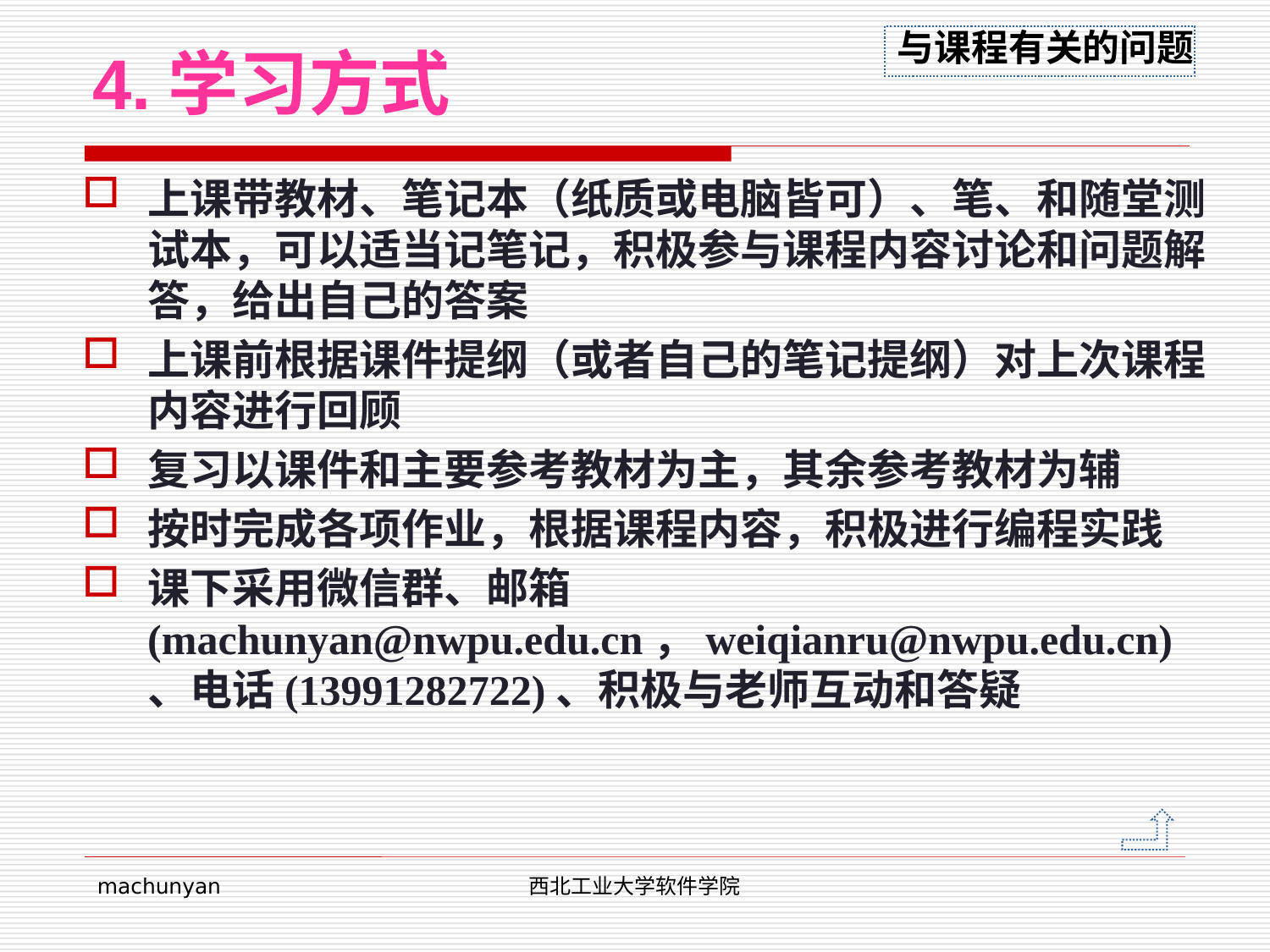

# 4.学习方式
上课带教材、笔记本（纸质或电脑皆可）、笔、和随堂测试本，可以适当记笔记，积极参与课程内容讨论和问题解答，给出自己的答案
上课前根据课件提纲（或者自己的笔记提纲）对上次课程内容进行回顾
复习以课件和主要参考教材为主，其余参考教材为辅
按时完成各项作业，根据课程内容，积极进行编程实践
课下采用微信群、邮箱(machunyan@nwpu.edu.cn，weiqianru@nwpu.edu.cn)、电话(13991282722)、积极与老师互动和答疑

machunyan
西北工业大学软件学院
10